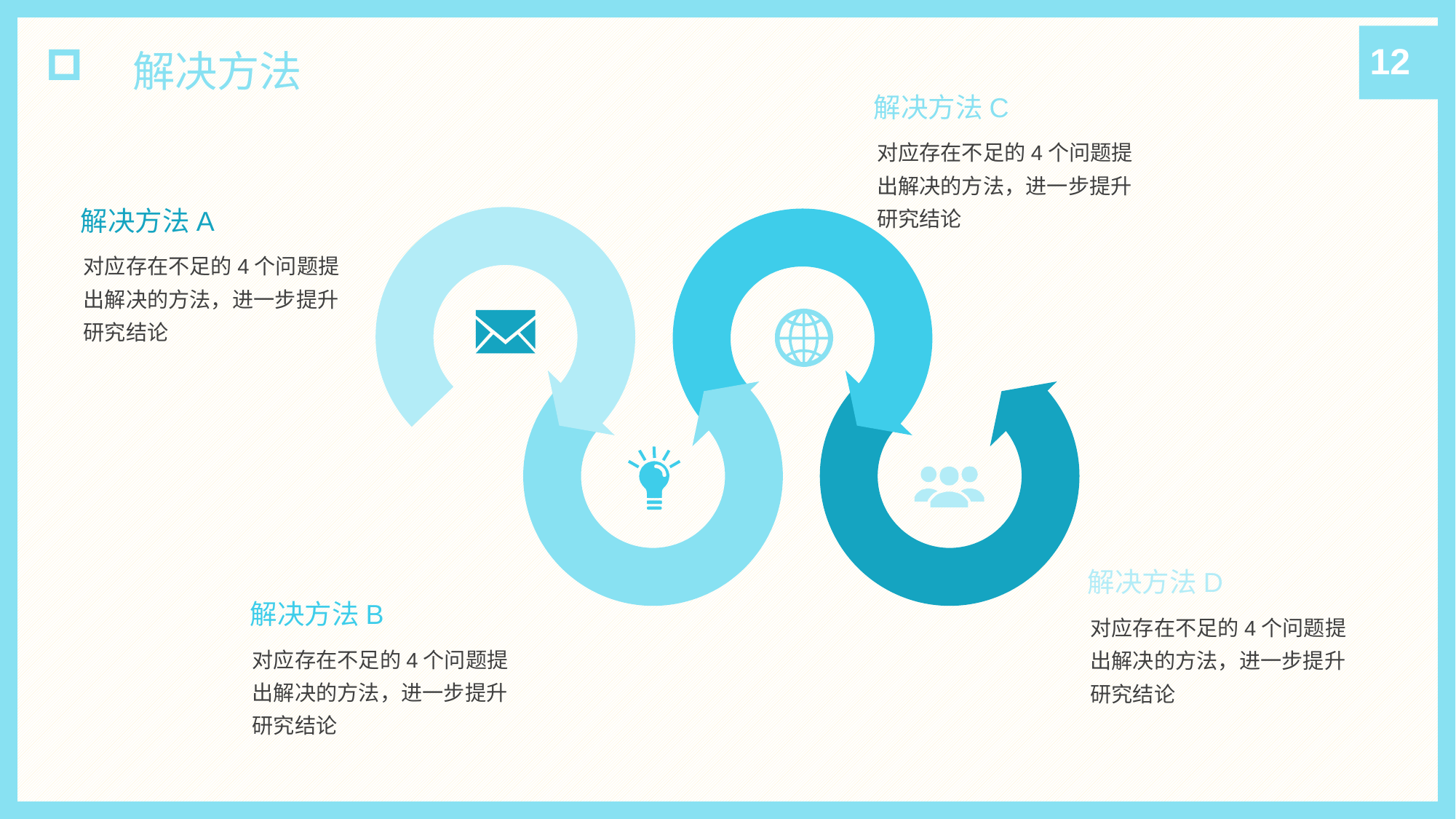

12
    解决方法
解决方法C
对应存在不足的4个问题提出解决的方法，进一步提升研究结论
解决方法A

对应存在不足的4个问题提出解决的方法，进一步提升研究结论

解决方法D
解决方法B
对应存在不足的4个问题提出解决的方法，进一步提升研究结论
对应存在不足的4个问题提出解决的方法，进一步提升研究结论